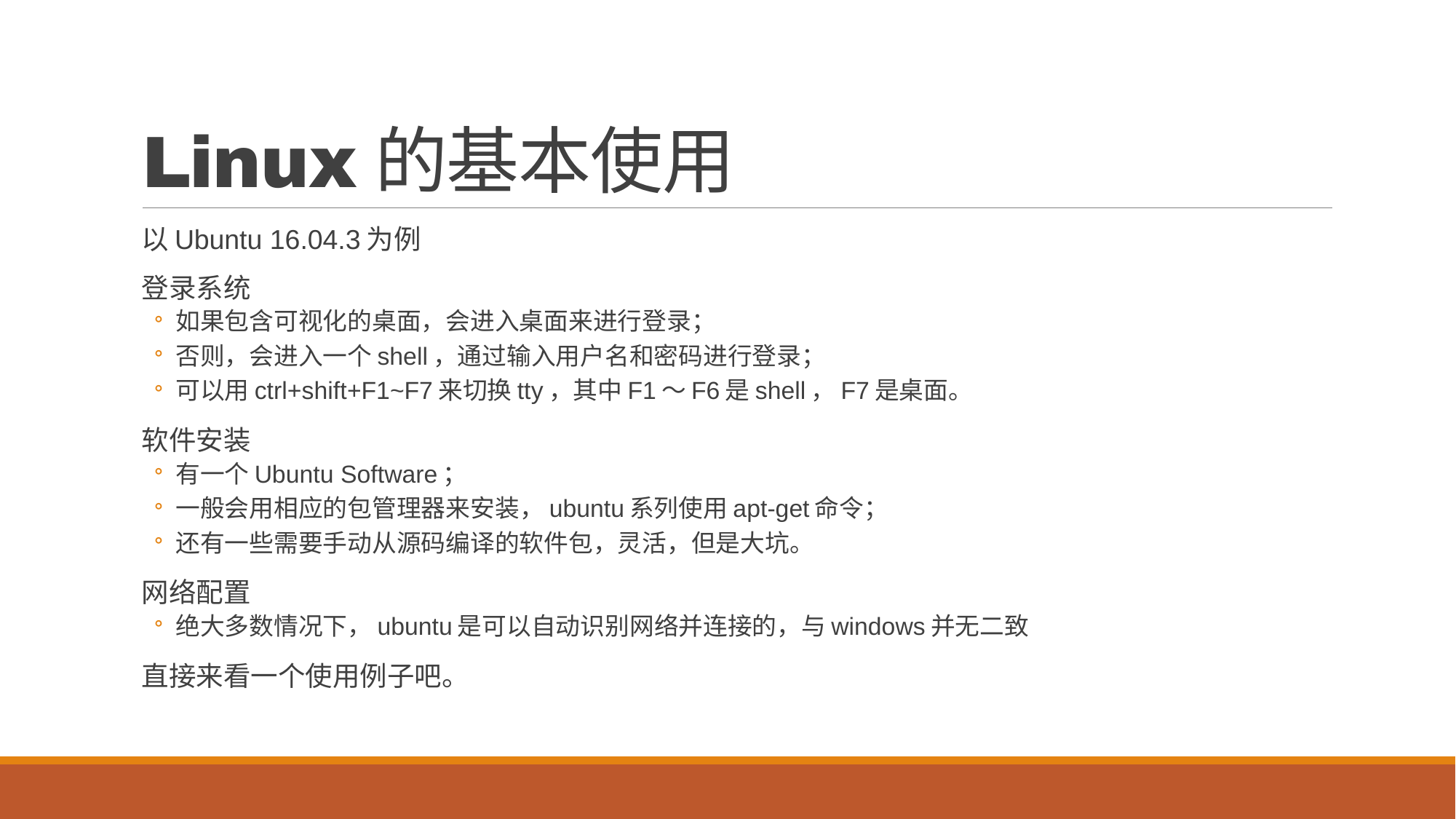

# Linux的基本使用
以Ubuntu 16.04.3为例
登录系统
如果包含可视化的桌面，会进入桌面来进行登录；
否则，会进入一个shell，通过输入用户名和密码进行登录；
可以用ctrl+shift+F1~F7来切换tty，其中F1～F6是shell，F7是桌面。
软件安装
有一个Ubuntu Software；
一般会用相应的包管理器来安装，ubuntu系列使用apt-get命令；
还有一些需要手动从源码编译的软件包，灵活，但是大坑。
网络配置
绝大多数情况下，ubuntu是可以自动识别网络并连接的，与windows并无二致
直接来看一个使用例子吧。